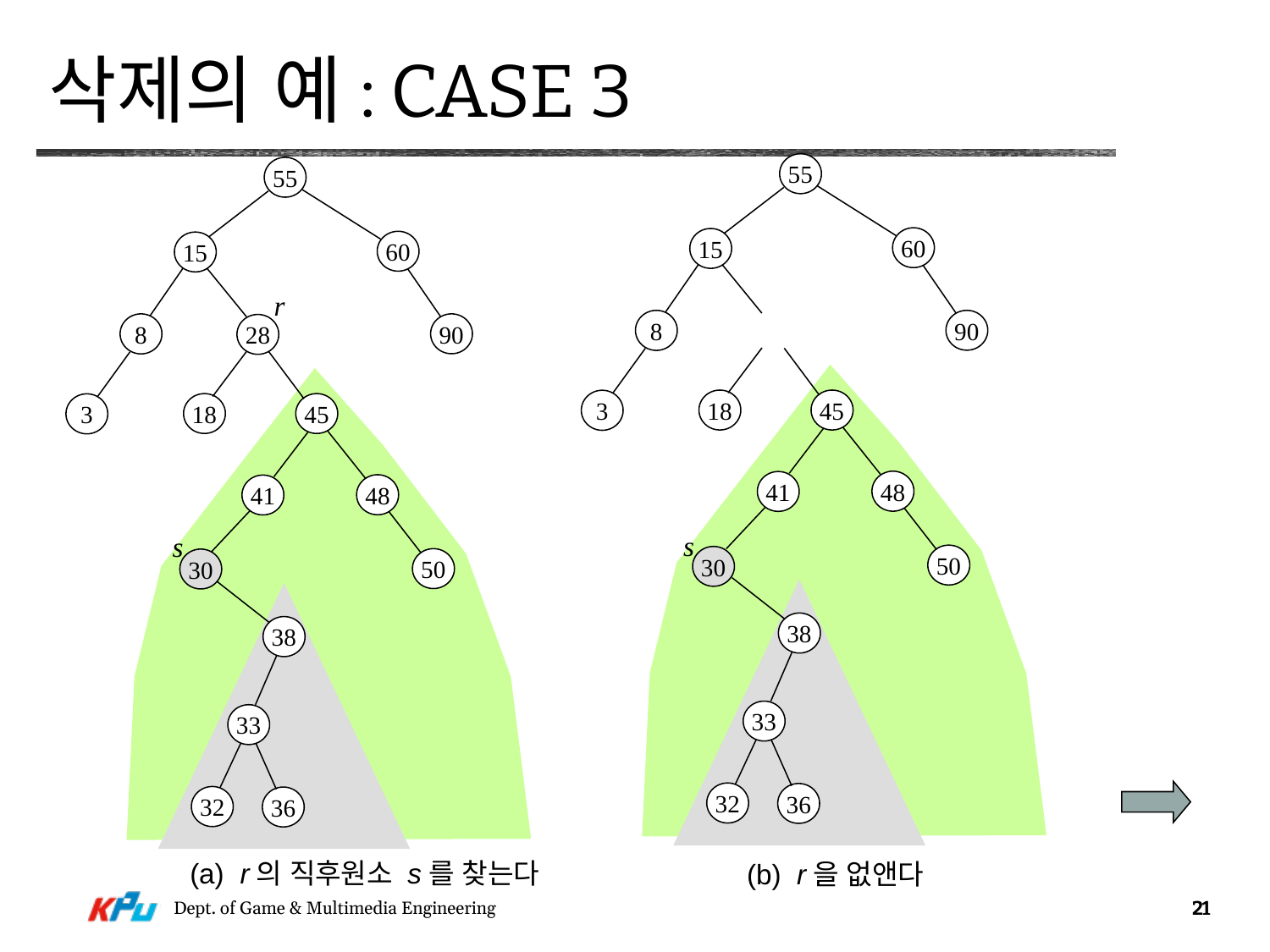

# 삭제의 예: Case 3
55
55

60
15
60
15

r
8
90
8
90
28

18
45
3
18
45
3

48
41
48
41

s
s
50
30
50
30

38
38

33
33

32
36
32
36
(a)  r의 직후원소 s를 찾는다
(b)  r을 없앤다

Dept. of Game & Multimedia Engineering
21